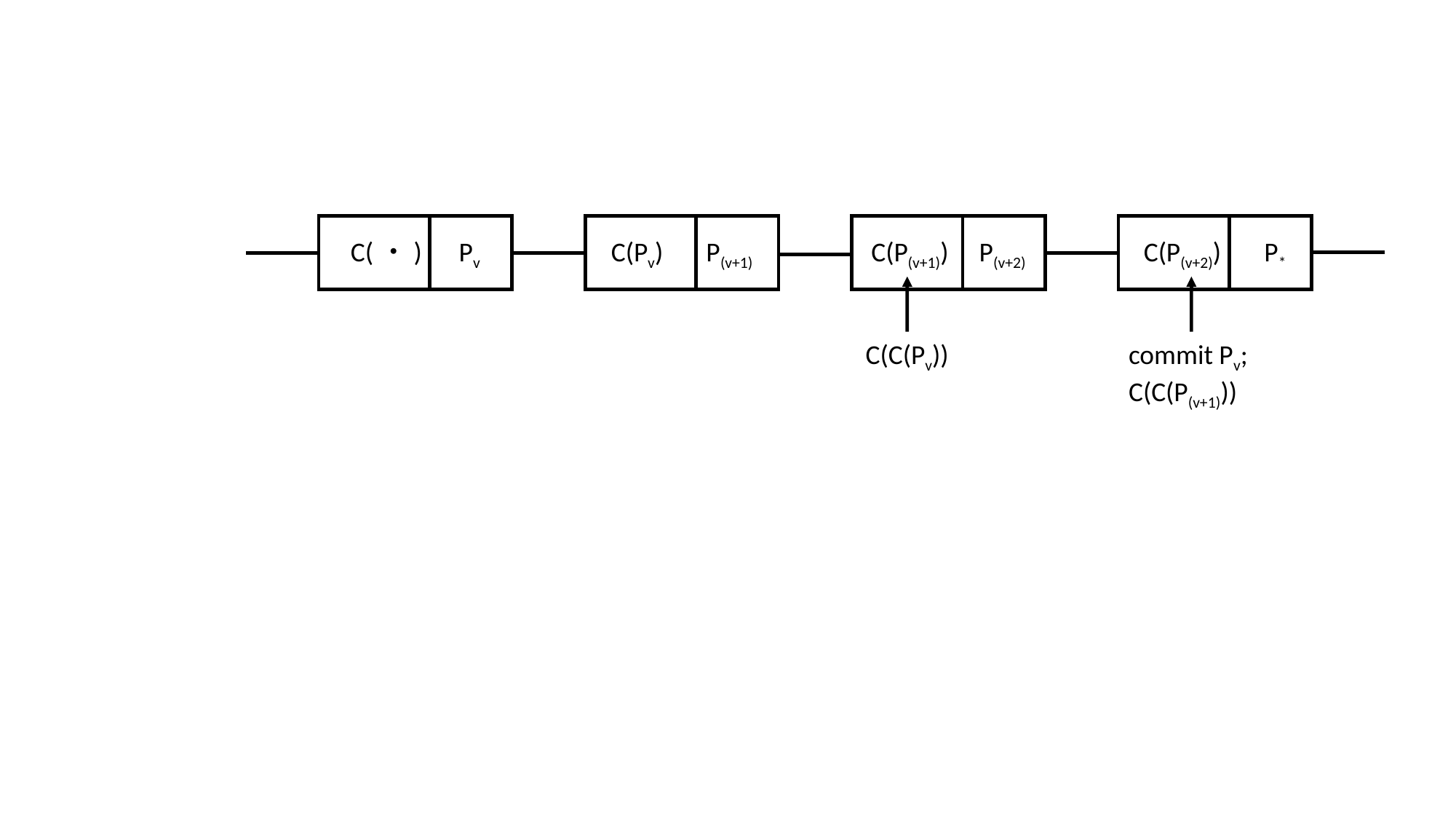

C(・)      Pv
C(Pv)       P(v+1)
C(P(v+1))     P(v+2)
C(P(v+2))       P*
C(C(Pv))
commit Pv;
C(C(P(v+1)))